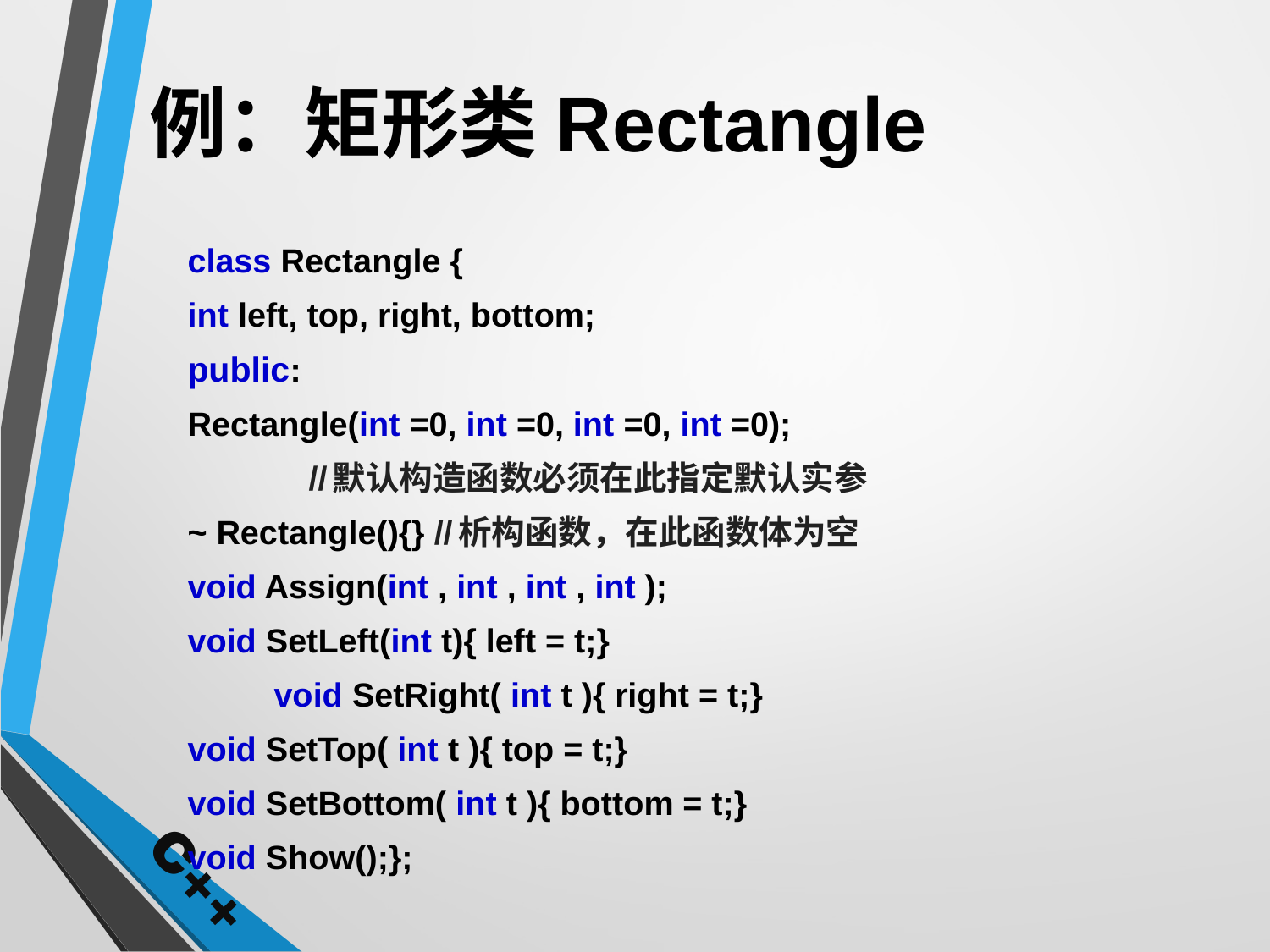

# 例：矩形类Rectangle
	class Rectangle {
		int left, top, right, bottom;
	public:
		Rectangle(int =0, int =0, int =0, int =0);
	             //默认构造函数必须在此指定默认实参
		~ Rectangle(){} //析构函数，在此函数体为空
		void Assign(int , int , int , int );
		void SetLeft(int t){ left = t;}
	 	void SetRight( int t ){ right = t;}
		void SetTop( int t ){ top = t;}
		void SetBottom( int t ){ bottom = t;}
		void Show();};